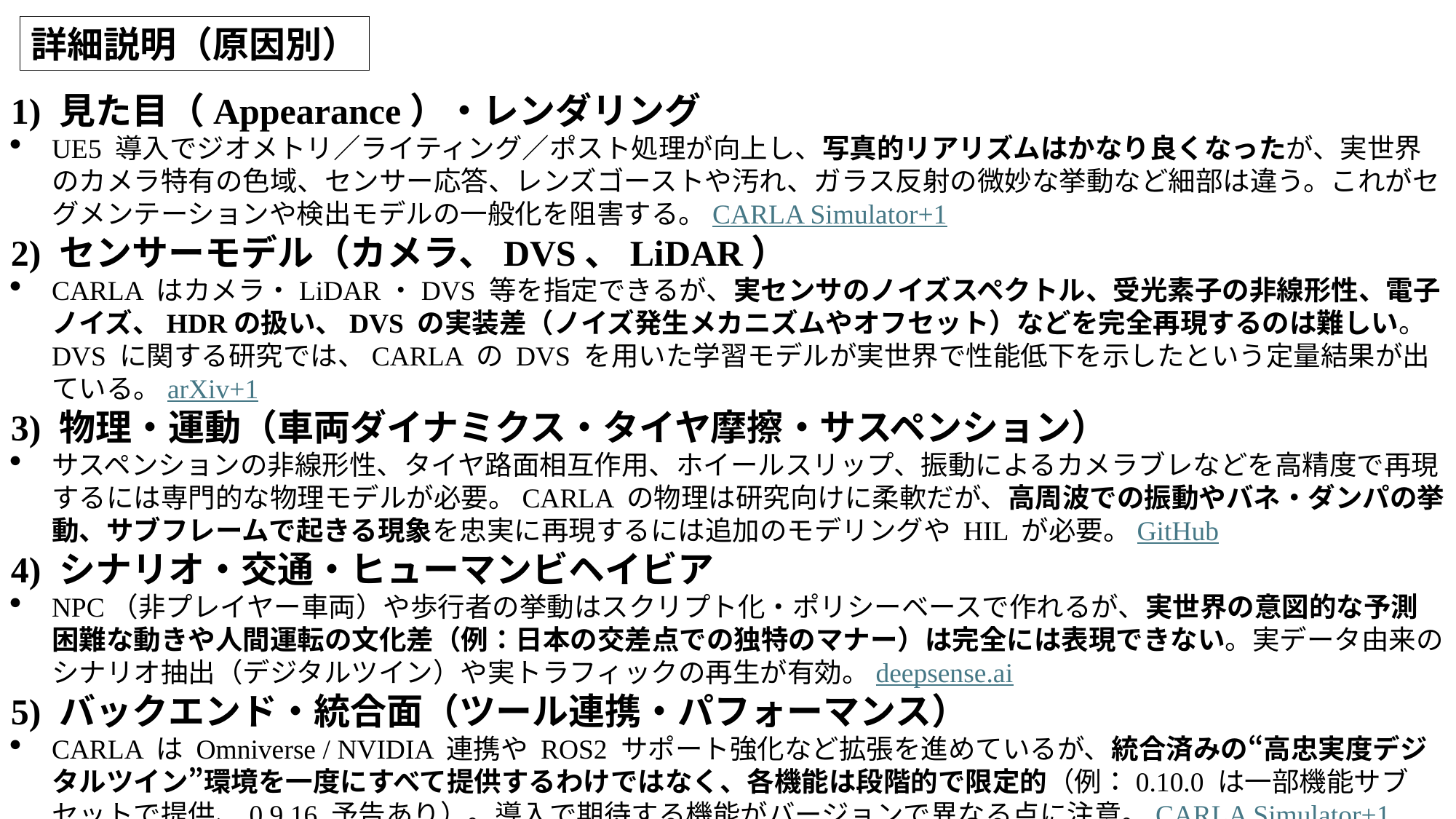

詳細説明（原因別）
1) 見た目（Appearance）・レンダリング
UE5 導入でジオメトリ／ライティング／ポスト処理が向上し、写真的リアリズムはかなり良くなったが、実世界のカメラ特有の色域、センサー応答、レンズゴーストや汚れ、ガラス反射の微妙な挙動など細部は違う。これがセグメンテーションや検出モデルの一般化を阻害する。CARLA Simulator+1
2) センサーモデル（カメラ、DVS、LiDAR）
CARLA はカメラ・LiDAR・DVS 等を指定できるが、実センサのノイズスペクトル、受光素子の非線形性、電子ノイズ、HDRの扱い、DVS の実装差（ノイズ発生メカニズムやオフセット）などを完全再現するのは難しい。DVS に関する研究では、CARLA の DVS を用いた学習モデルが実世界で性能低下を示したという定量結果が出ている。arXiv+1
3) 物理・運動（車両ダイナミクス・タイヤ摩擦・サスペンション）
サスペンションの非線形性、タイヤ路面相互作用、ホイールスリップ、振動によるカメラブレなどを高精度で再現するには専門的な物理モデルが必要。CARLA の物理は研究向けに柔軟だが、高周波での振動やバネ・ダンパの挙動、サブフレームで起きる現象を忠実に再現するには追加のモデリングや HIL が必要。GitHub
4) シナリオ・交通・ヒューマンビヘイビア
NPC（非プレイヤー車両）や歩行者の挙動はスクリプト化・ポリシーベースで作れるが、実世界の意図的な予測困難な動きや人間運転の文化差（例：日本の交差点での独特のマナー）は完全には表現できない。実データ由来のシナリオ抽出（デジタルツイン）や実トラフィックの再生が有効。deepsense.ai
5) バックエンド・統合面（ツール連携・パフォーマンス）
CARLA は Omniverse / NVIDIA 連携や ROS2 サポート強化など拡張を進めているが、統合済みの“高忠実度デジタルツイン”環境を一度にすべて提供するわけではなく、各機能は段階的で限定的（例：0.10.0 は一部機能サブセットで提供、0.9.16 予告あり）。導入で期待する機能がバージョンで異なる点に注意。CARLA Simulator+1